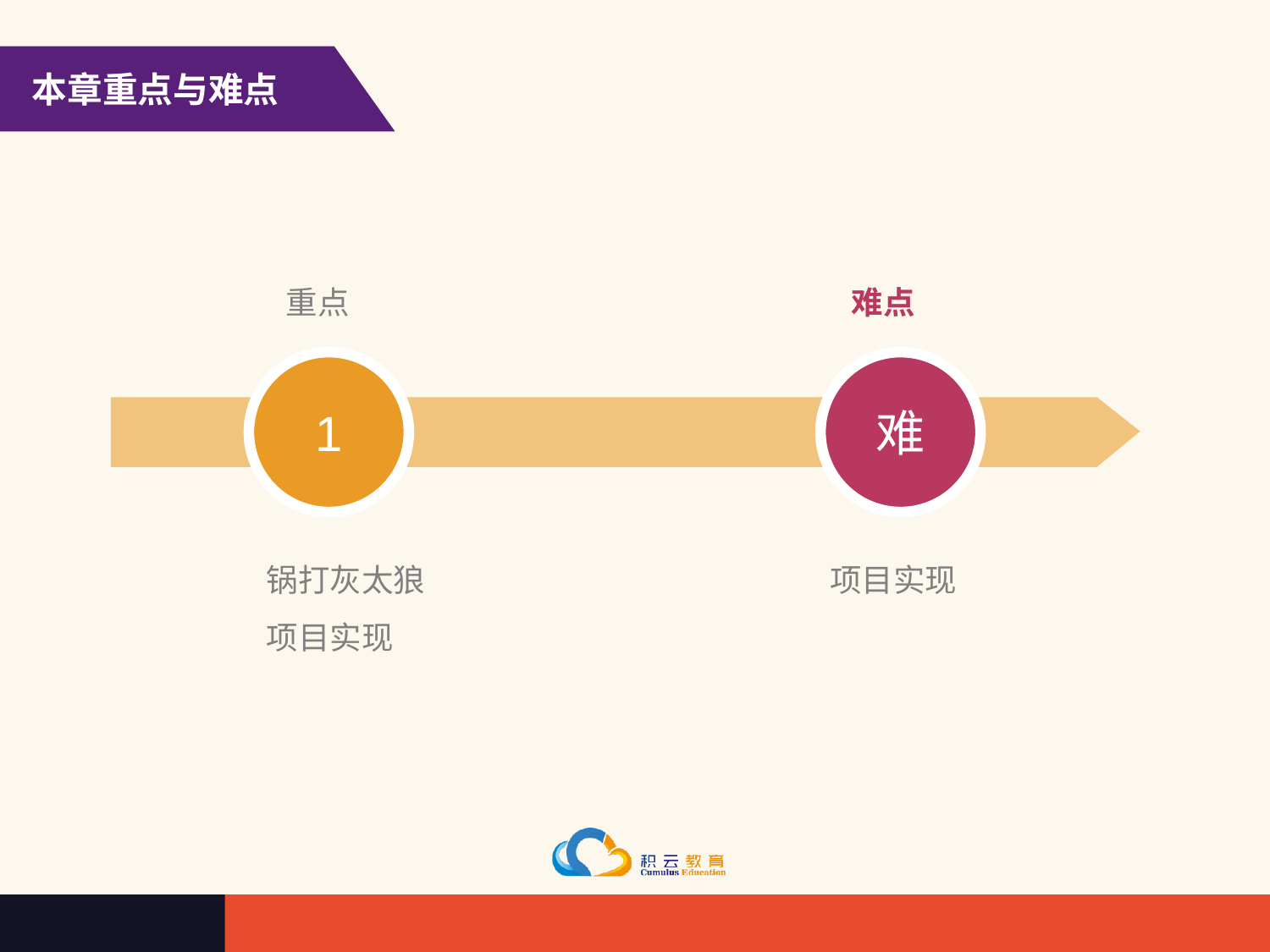

本章重点与难点
重点
难点

1

难

项目实现
锅打灰太狼
项目实现